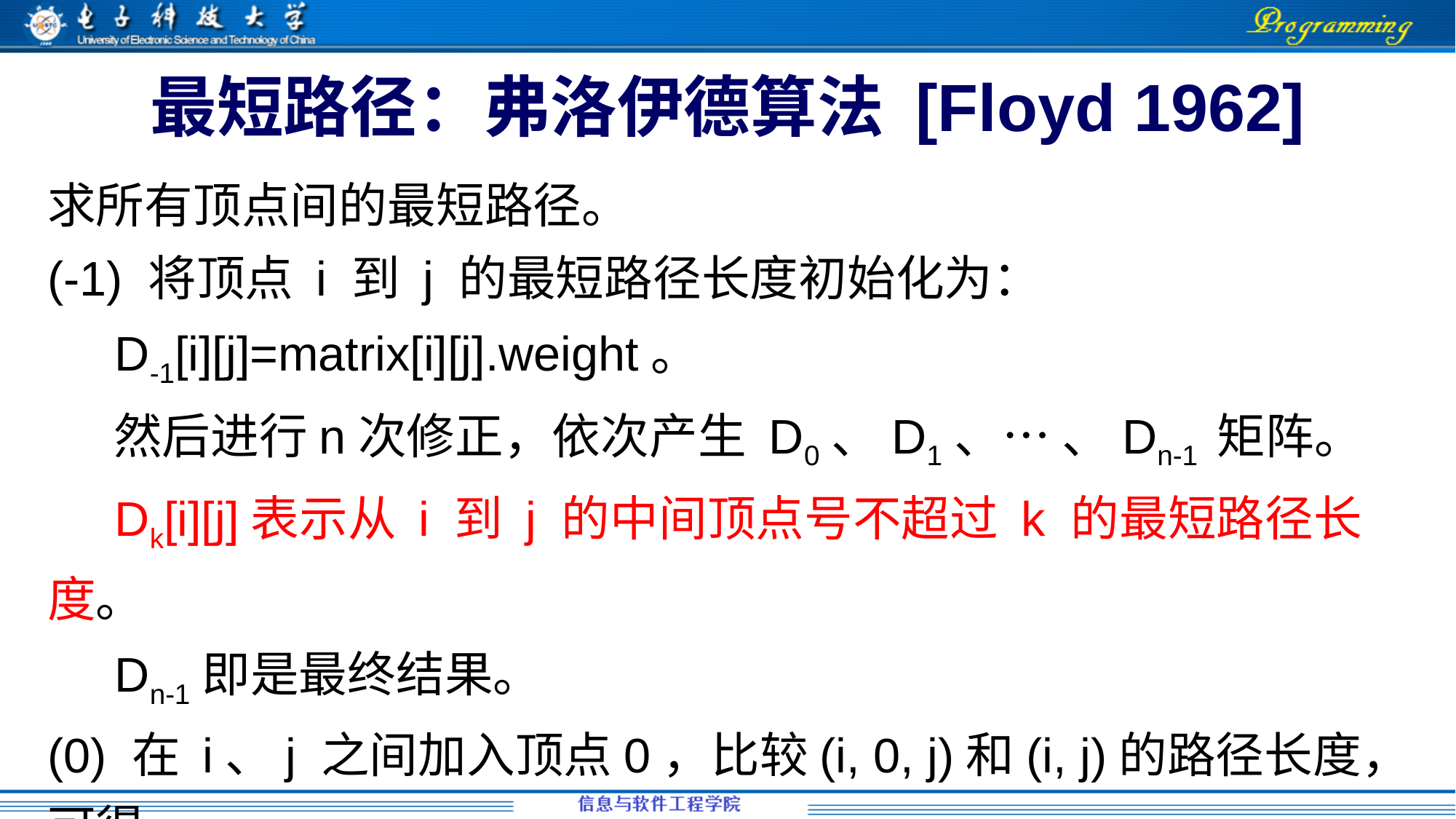

# 最短路径：弗洛伊德算法 [Floyd 1962]
求所有顶点间的最短路径。
(-1) 将顶点 i 到 j 的最短路径长度初始化为：
     D-1[i][j]=matrix[i][j].weight。
     然后进行n次修正，依次产生 D0、D1、… 、Dn-1 矩阵。
     Dk[i][j]表示从 i 到 j 的中间顶点号不超过 k 的最短路径长度。
     Dn-1即是最终结果。
(0) 在 i、j 之间加入顶点0，比较(i, 0, j)和(i, j)的路径长度，可得
     从 i 到 j 的且中间顶点号不大于0的最短路径长度 D0[i][j]。